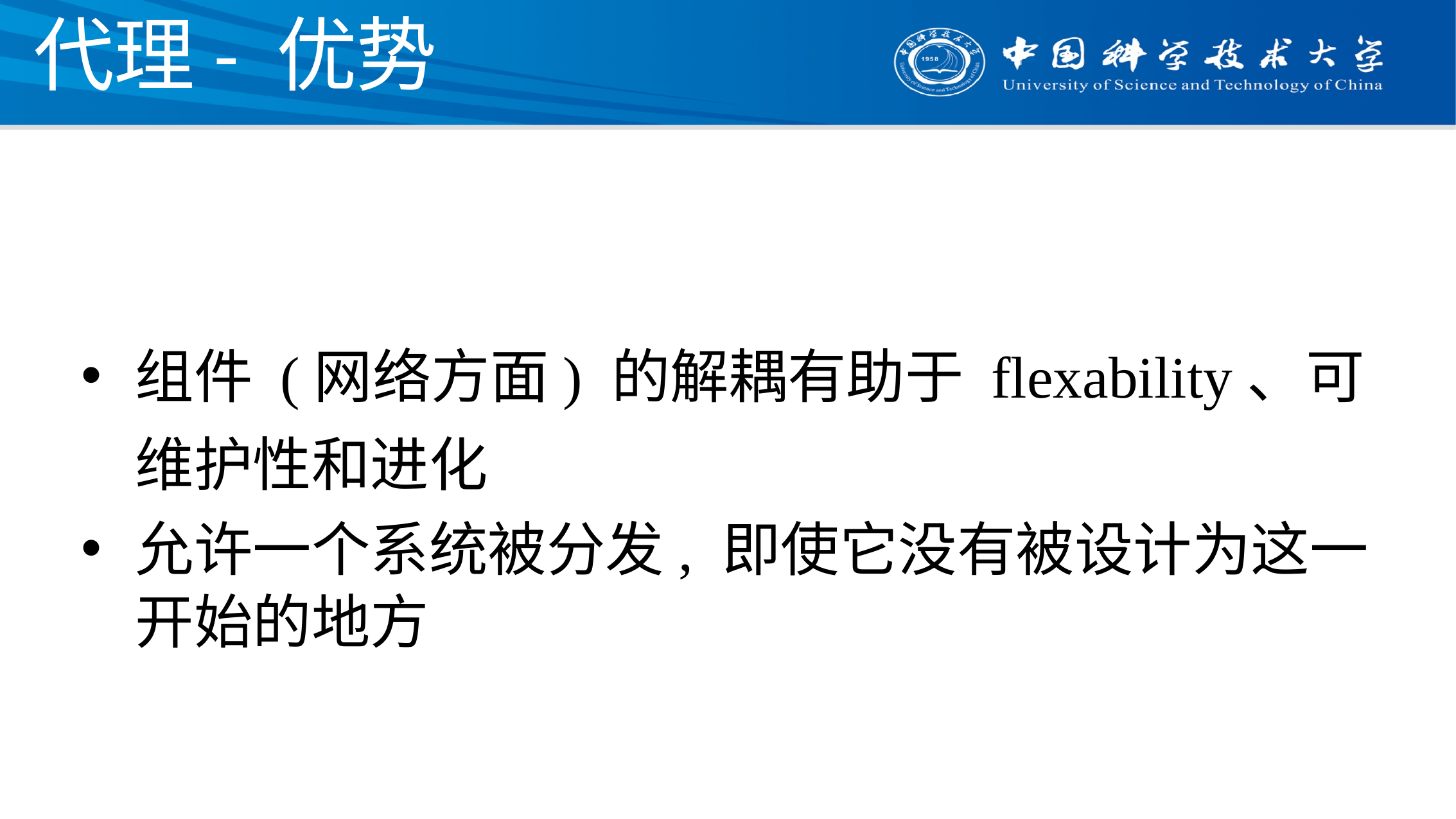

# 代理- 优势
组件 (网络方面) 的解耦有助于 flexability、可维护性和进化
允许一个系统被分发, 即使它没有被设计为这一开始的地方